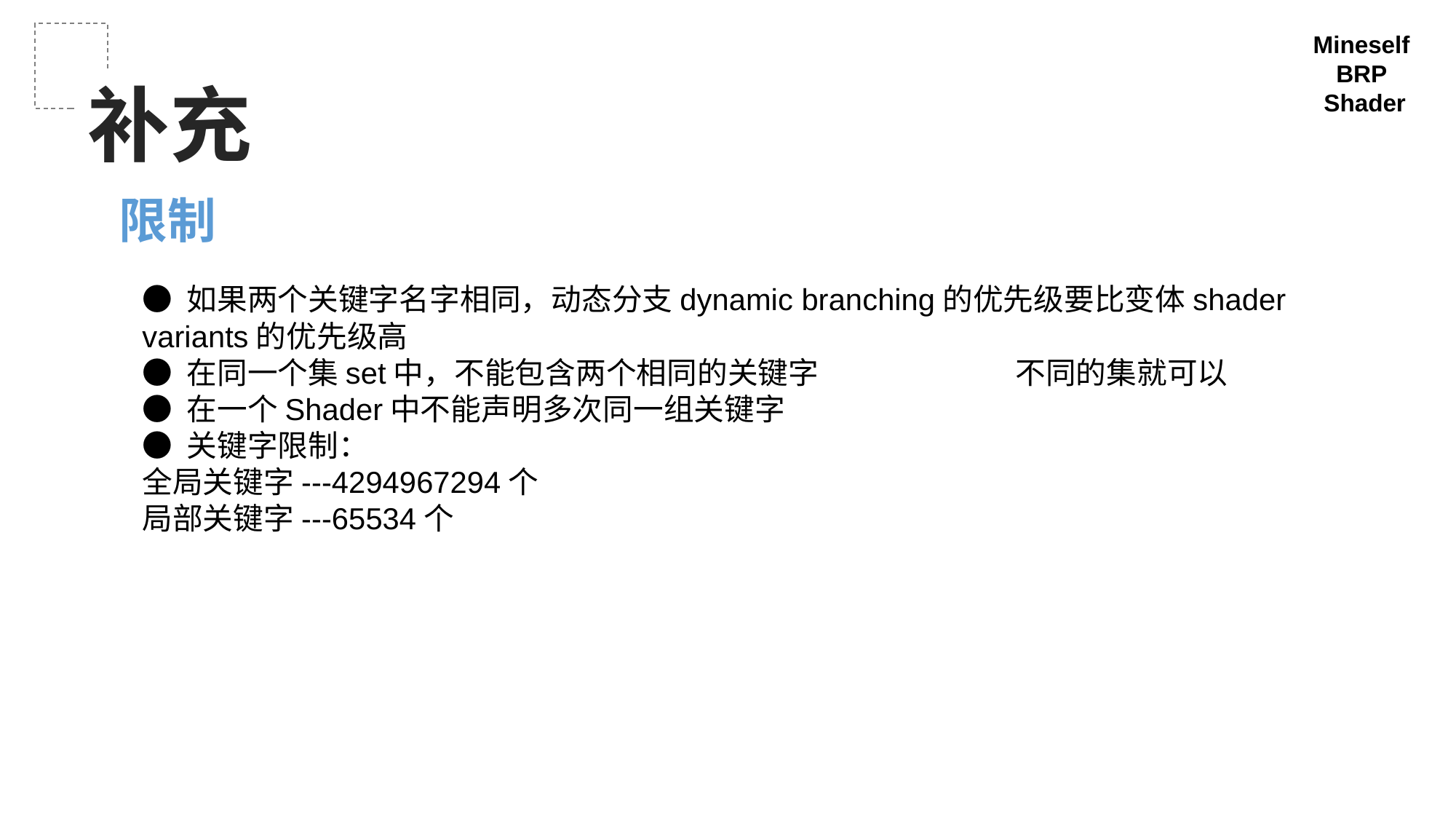

Mineself
BRP
Shader

补充
限制
● 如果两个关键字名字相同，动态分支dynamic branching的优先级要比变体shader variants的优先级高
● 在同一个集set中，不能包含两个相同的关键字		不同的集就可以
● 在一个Shader中不能声明多次同一组关键字
● 关键字限制：
全局关键字---4294967294个
局部关键字---65534个